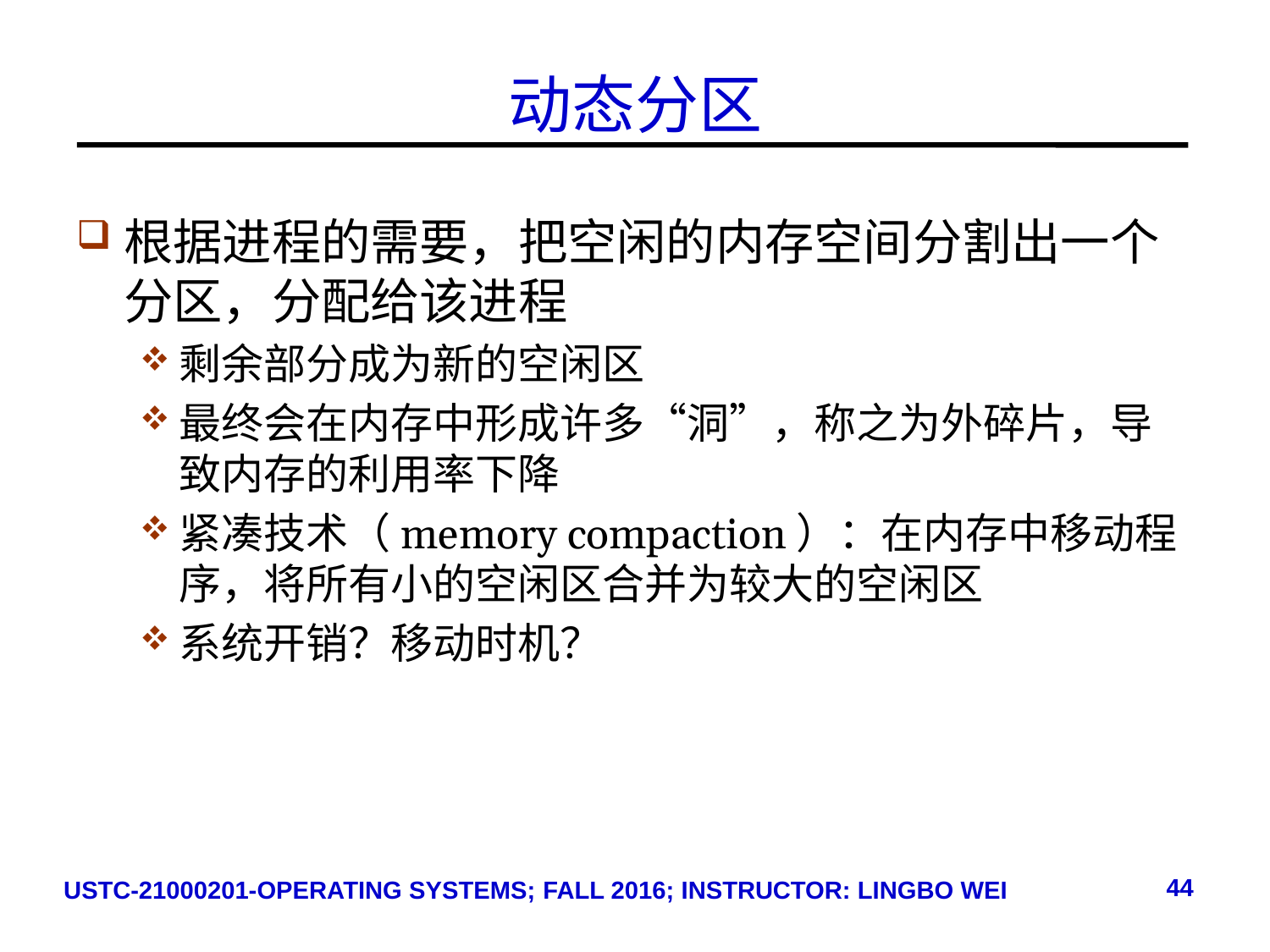

# 动态分区
根据进程的需要，把空闲的内存空间分割出一个分区，分配给该进程
剩余部分成为新的空闲区
最终会在内存中形成许多“洞”，称之为外碎片，导致内存的利用率下降
紧凑技术（memory compaction）：在内存中移动程序，将所有小的空闲区合并为较大的空闲区
系统开销？移动时机？

44
USTC-21000201-OPERATING SYSTEMS; FALL 2016; INSTRUCTOR: LINGBO WEI